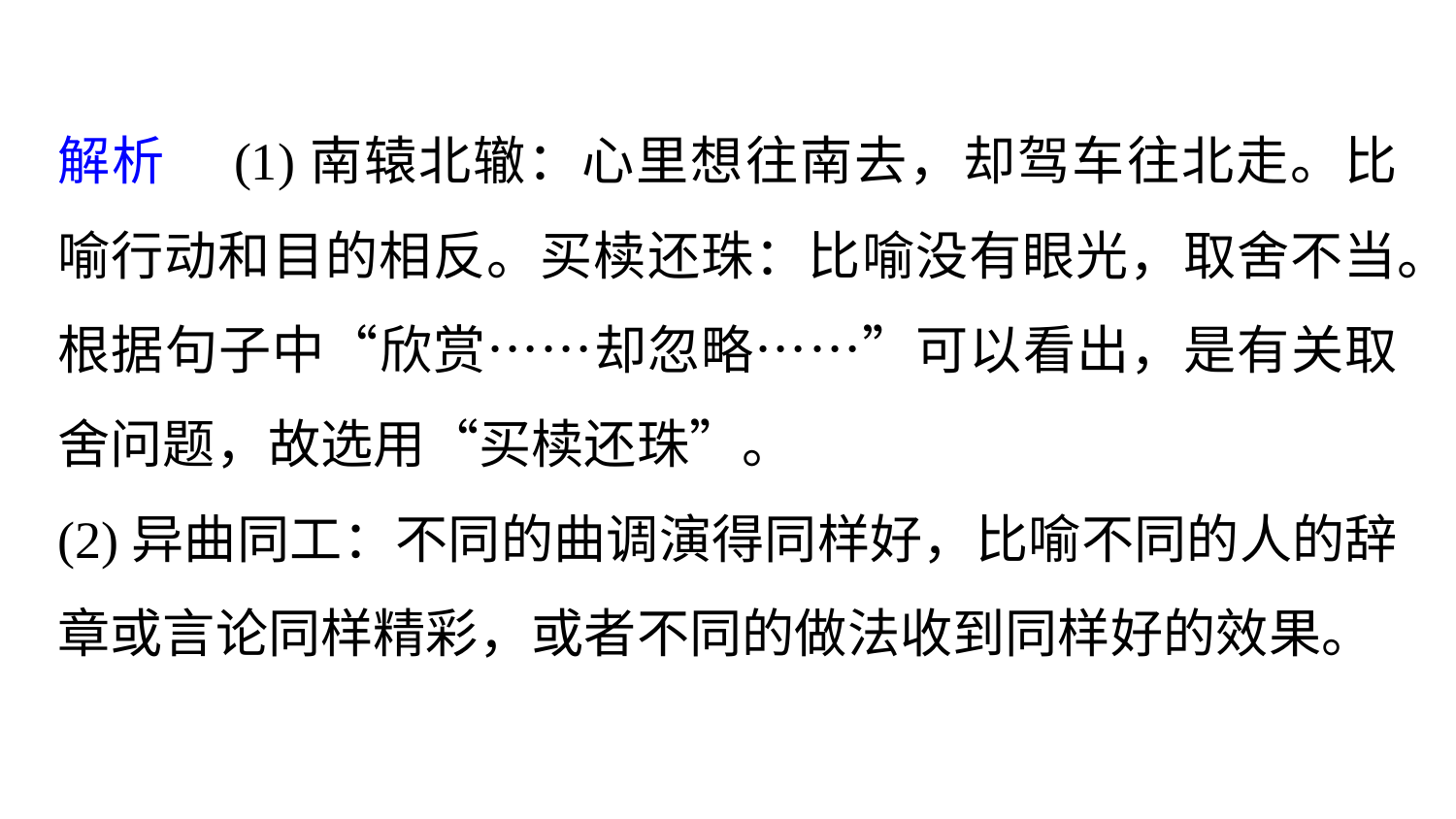

解析　(1)南辕北辙：心里想往南去，却驾车往北走。比喻行动和目的相反。买椟还珠：比喻没有眼光，取舍不当。根据句子中“欣赏……却忽略……”可以看出，是有关取舍问题，故选用“买椟还珠”。
(2)异曲同工：不同的曲调演得同样好，比喻不同的人的辞章或言论同样精彩，或者不同的做法收到同样好的效果。